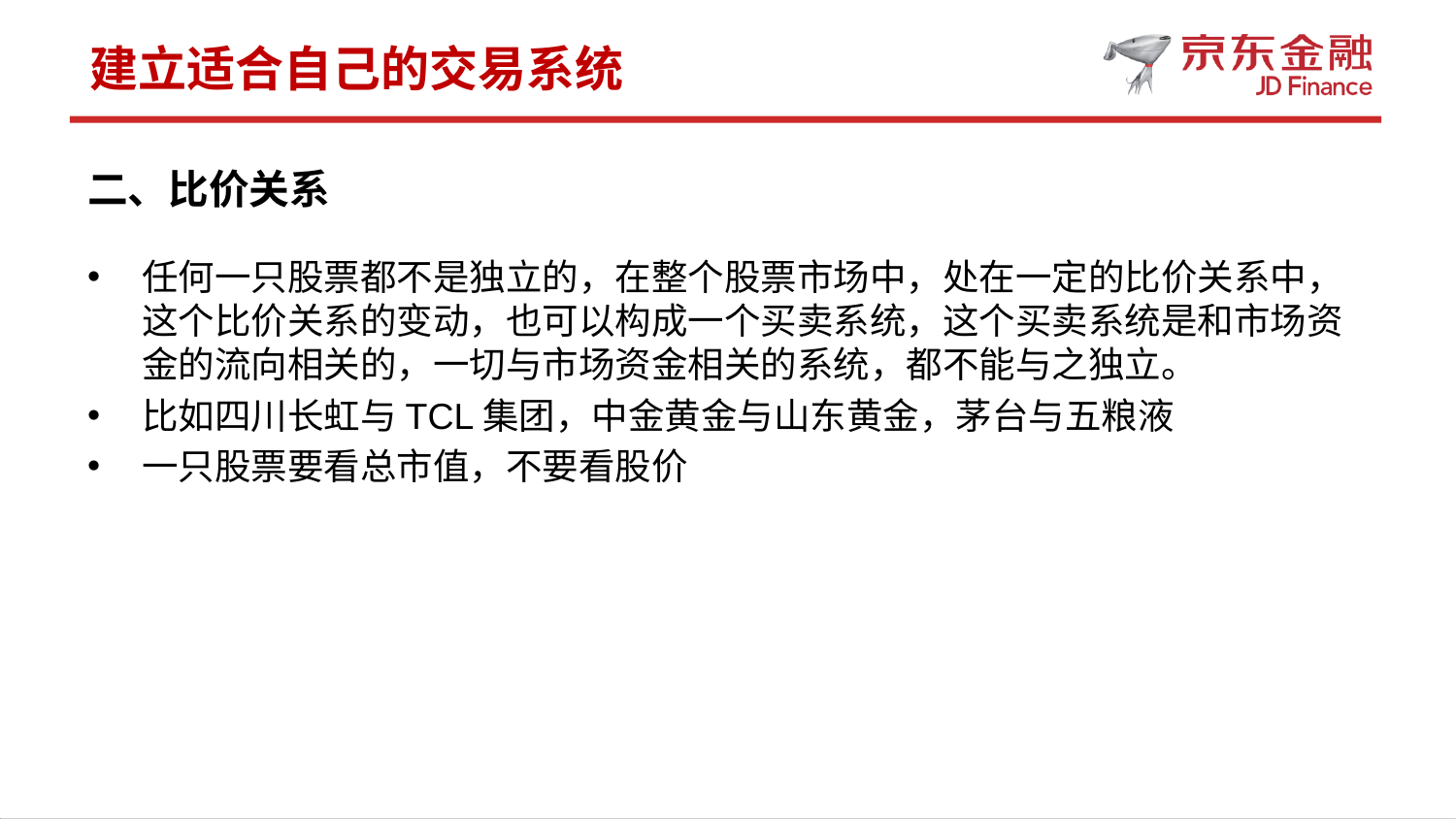

建立适合自己的交易系统
# 二、比价关系
任何一只股票都不是独立的，在整个股票市场中，处在一定的比价关系中，这个比价关系的变动，也可以构成一个买卖系统，这个买卖系统是和市场资金的流向相关的，一切与市场资金相关的系统，都不能与之独立。
比如四川长虹与TCL集团，中金黄金与山东黄金，茅台与五粮液
一只股票要看总市值，不要看股价